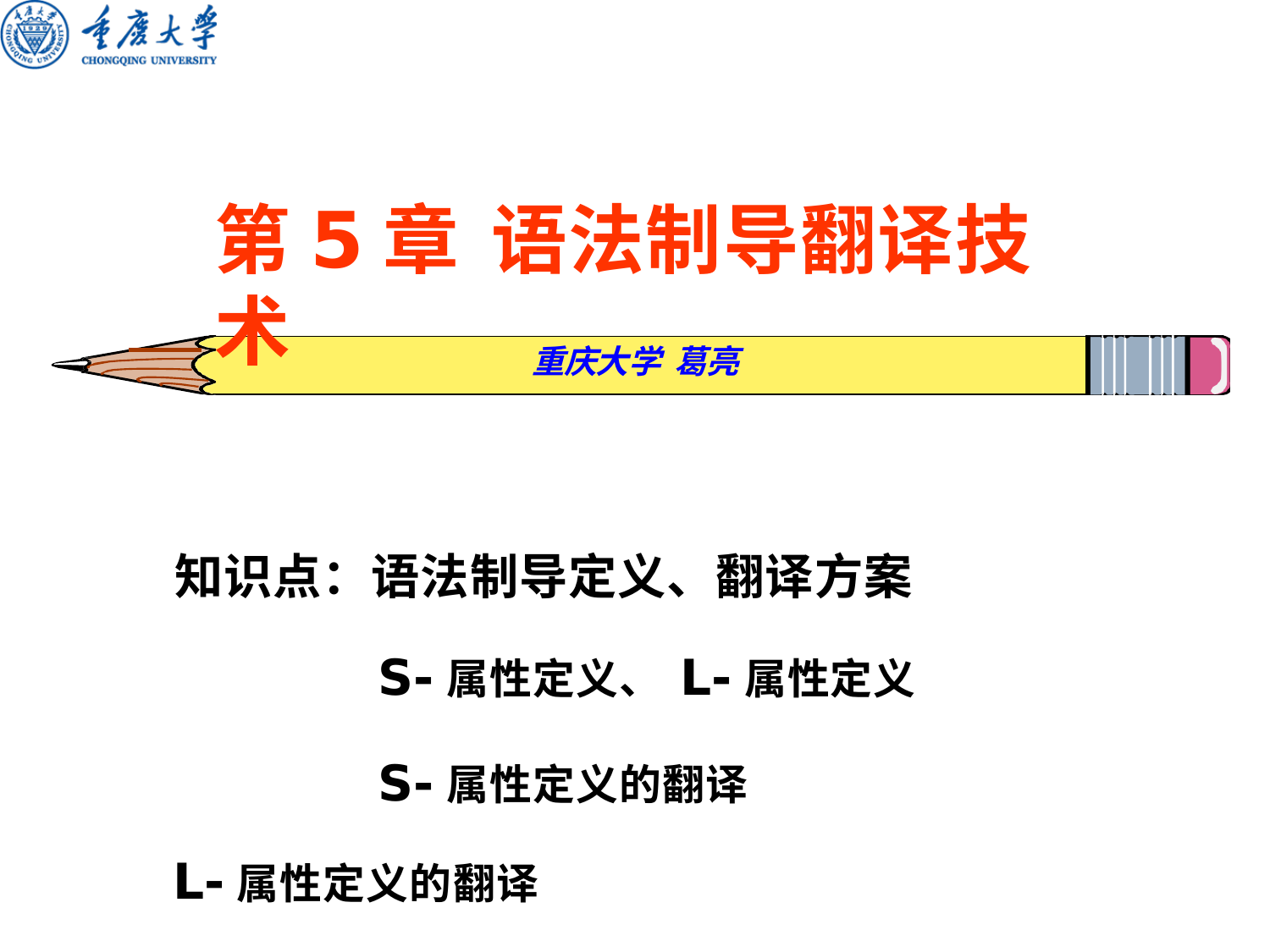

# 第5章 语法制导翻译技术

重庆大学 葛亮

知识点：语法制导定义、翻译方案 S-属性定义、L-属性定义  S-属性定义的翻译
L-属性定义的翻译